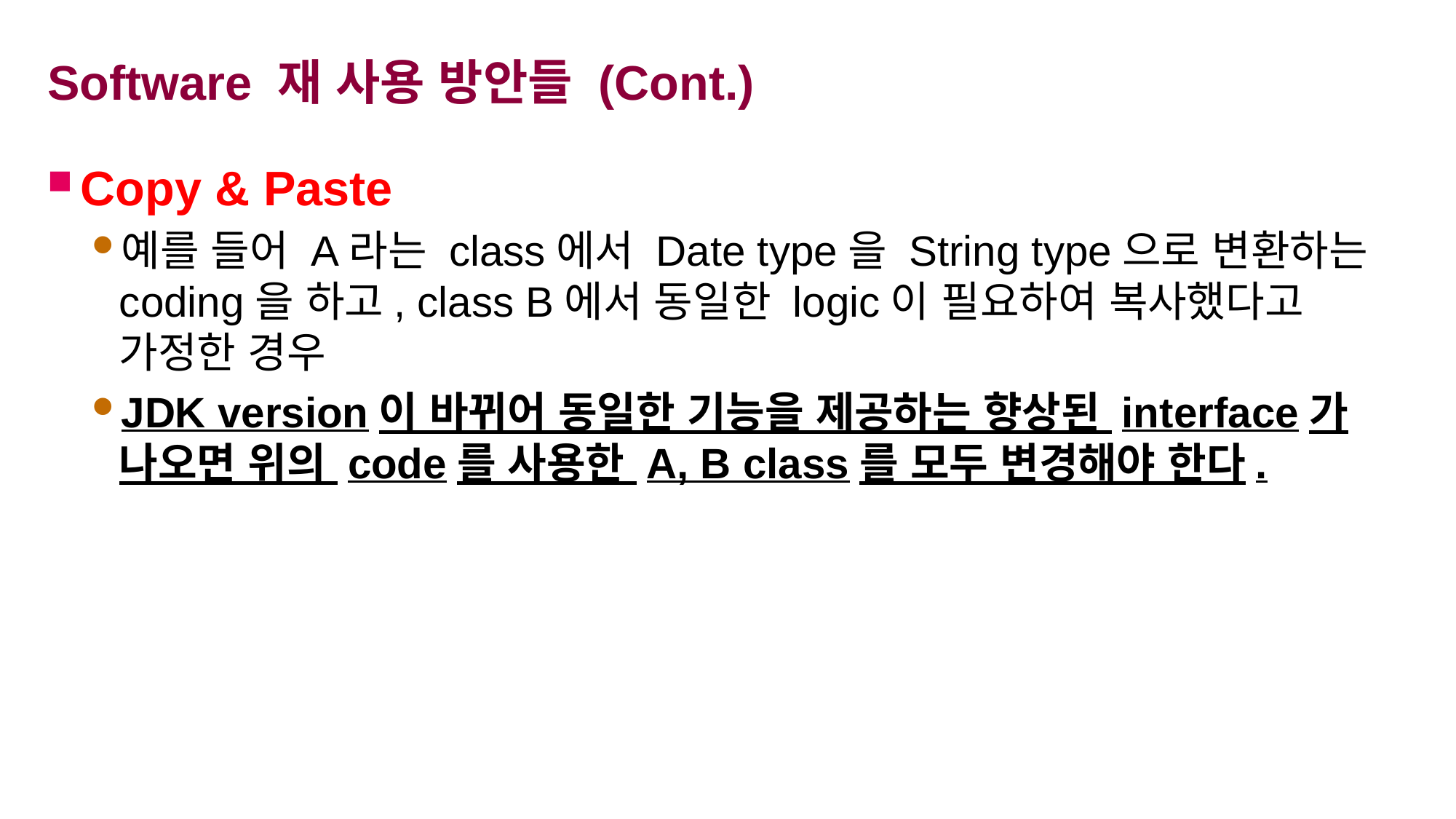

# Software 재 사용 방안들 (Cont.)
Copy & Paste
예를 들어 A라는 class에서 Date type을 String type으로 변환하는 coding을 하고, class B에서 동일한 logic이 필요하여 복사했다고  가정한 경우
JDK version이 바뀌어 동일한 기능을 제공하는 향상된 interface가 나오면 위의 code를 사용한 A, B class를 모두 변경해야 한다.